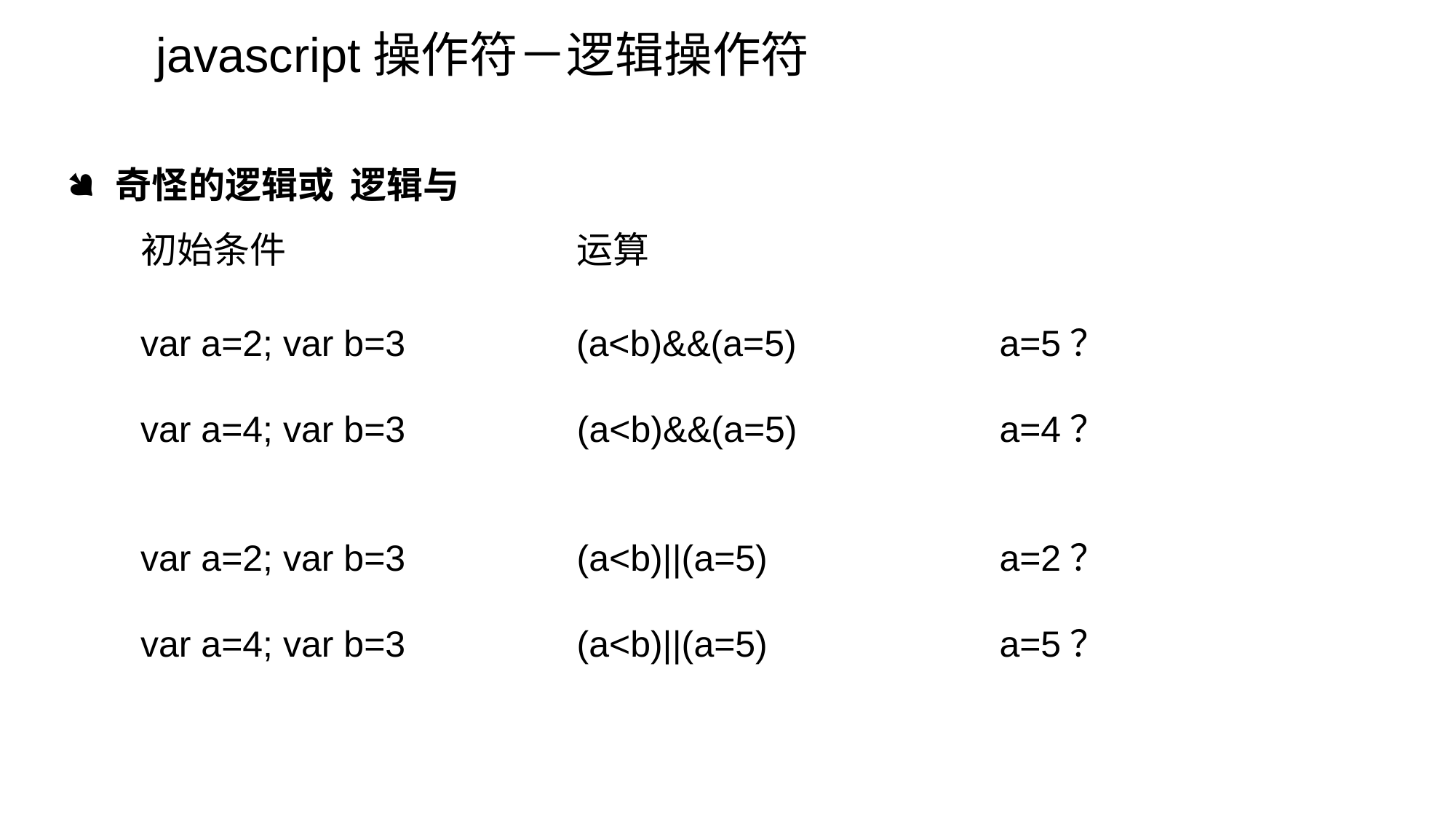

javascript操作符－逻辑操作符
 奇怪的逻辑或  逻辑与
初始条件
运算
var a=2; var b=3
 (a<b)&&(a=5)
a=5？
var a=4; var b=3
(a<b)&&(a=5)
a=4？
var a=2; var b=3
(a<b)||(a=5)
a=2？
var a=4; var b=3
(a<b)||(a=5)
a=5？